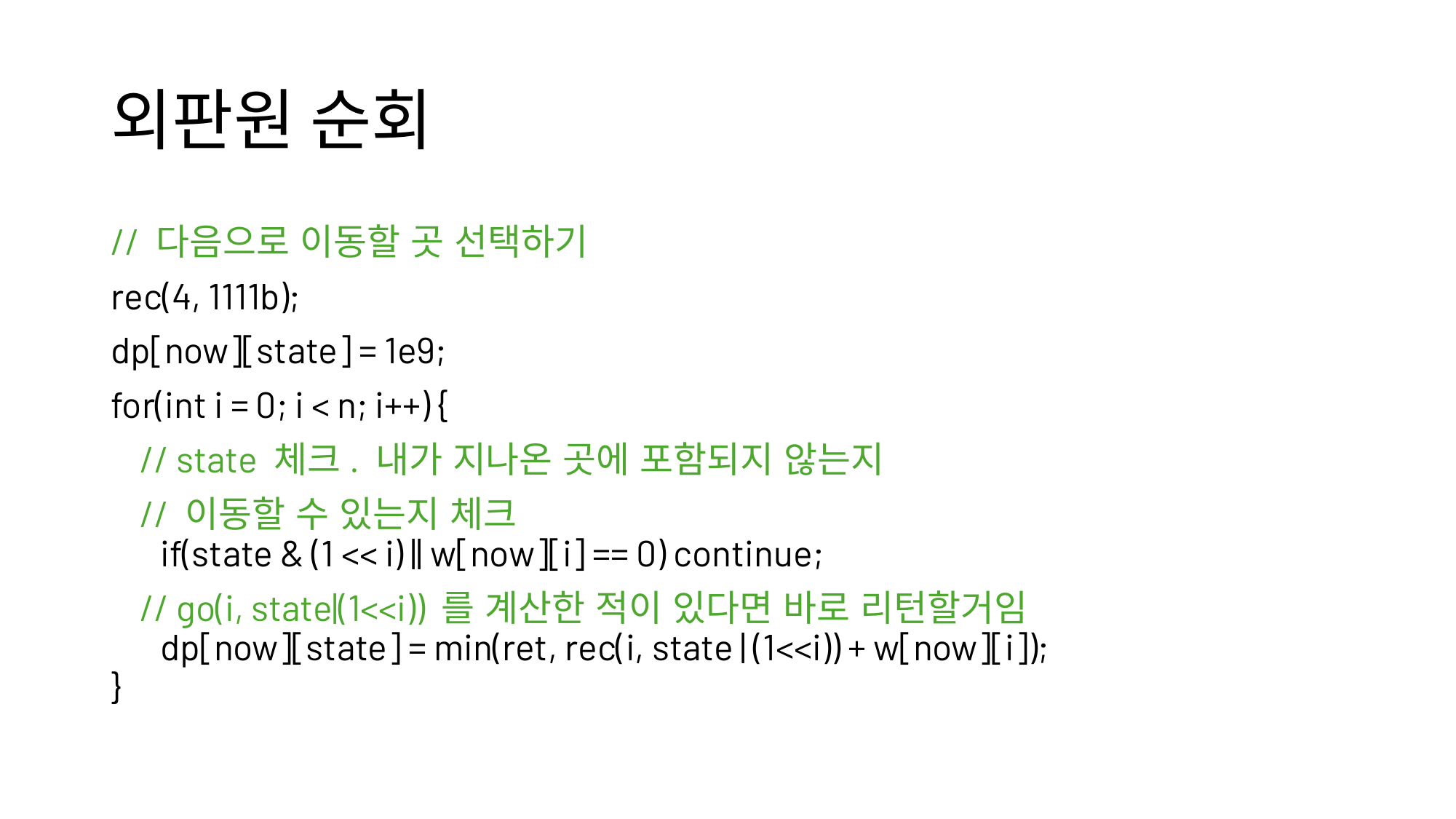

# 외판원 순회
// 다음으로 이동할 곳 선택하기
rec(4, 1111b);
dp[now][state] = 1e9;
for(int i = 0; i < n; i++) {
    // state 체크. 내가 지나온 곳에 포함되지 않는지
    // 이동할 수 있는지 체크
    if(state & (1 << i) || w[now][i] == 0) continue;
    // go(i, state|(1<<i)) 를 계산한 적이 있다면 바로 리턴할거임
    dp[now][state] = min(ret, rec(i, state | (1<<i)) + w[now][i]);
}